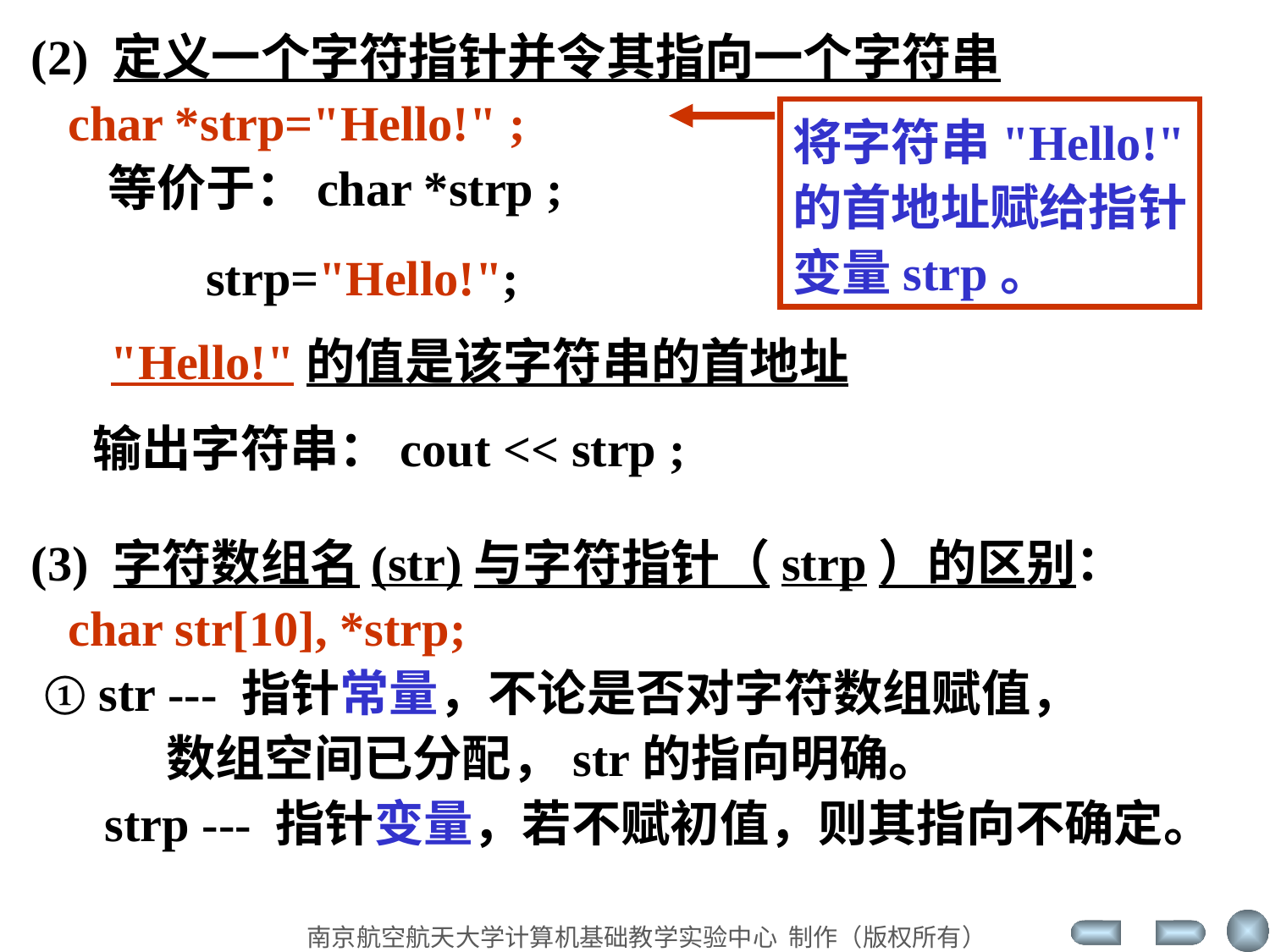

(2) 定义一个字符指针并令其指向一个字符串
   char *strp="Hello!" ;
将字符串"Hello!"
的首地址赋给指针
变量strp。

等价于：char *strp ;
        strp="Hello!";
"Hello!"的值是该字符串的首地址
输出字符串：cout << strp ;
(3) 字符数组名(str)与字符指针（strp）的区别：
   char str[10], *strp;
 ① str --- 指针常量，不论是否对字符数组赋值，
           数组空间已分配，str的指向明确。
      strp --- 指针变量，若不赋初值，则其指向不确定。